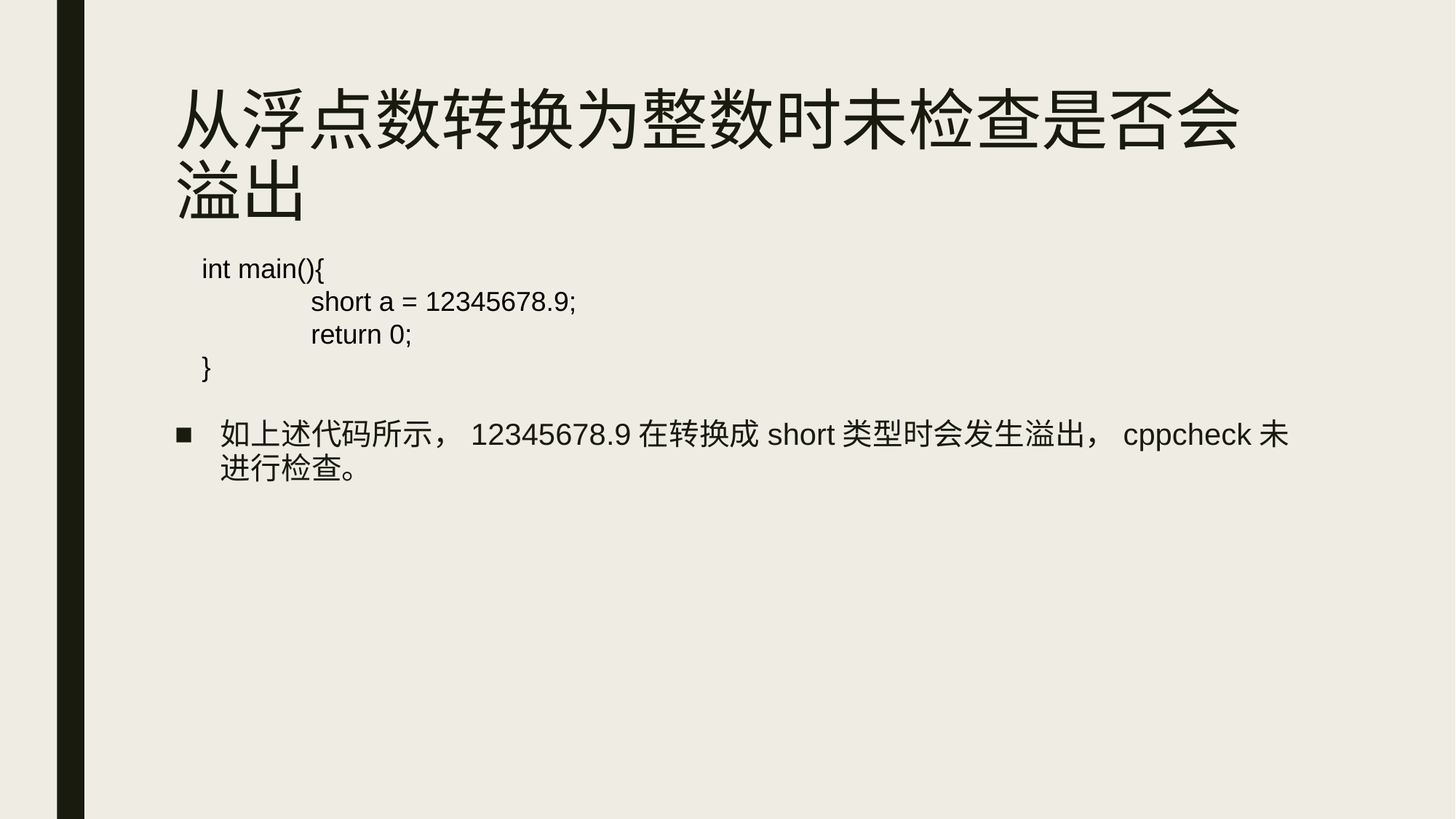

# 从浮点数转换为整数时未检查是否会溢出
int main(){
	short a = 12345678.9;
	return 0;
}
如上述代码所示，12345678.9在转换成short类型时会发生溢出，cppcheck未进行检查。